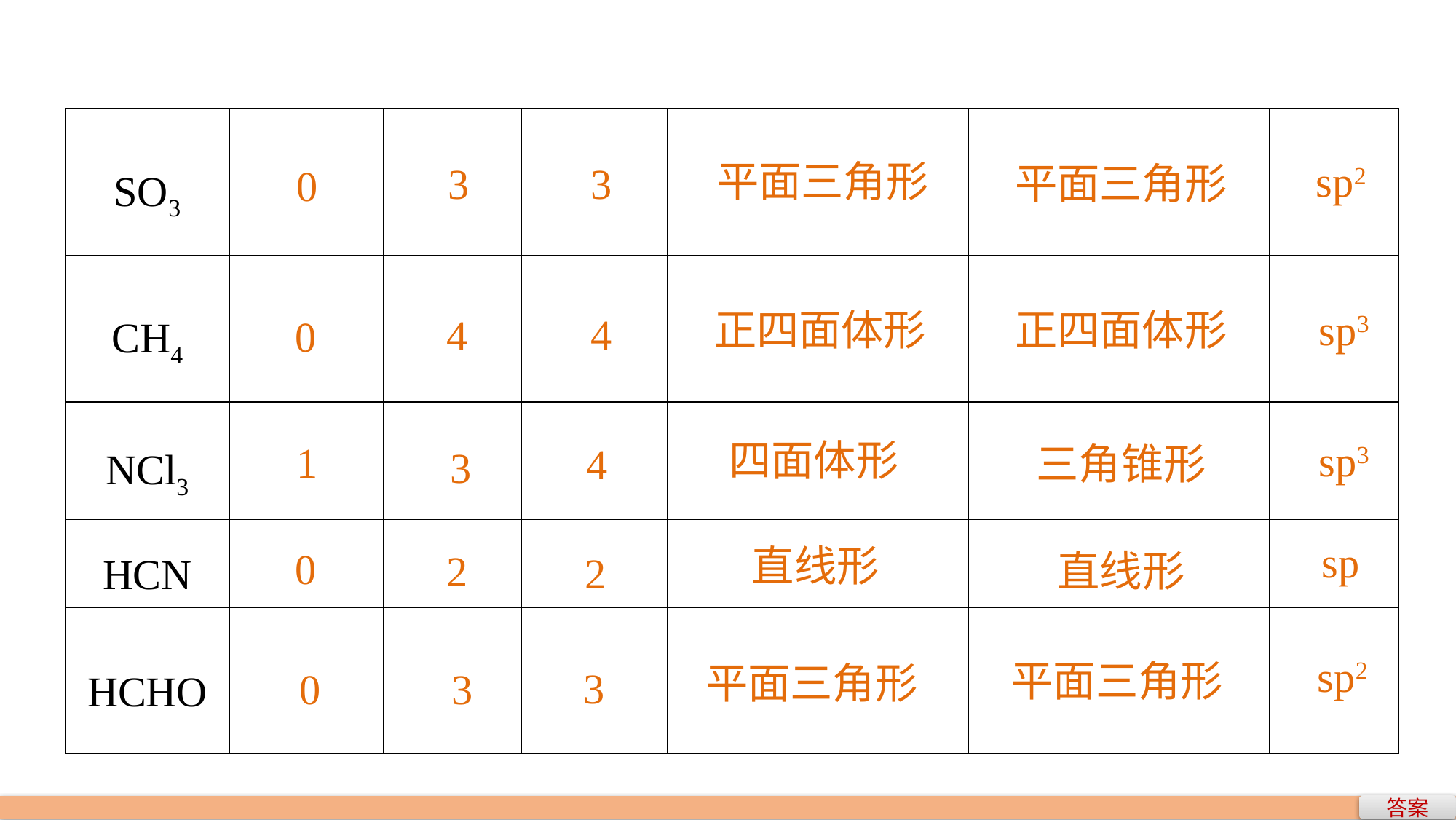

| SO3 |  |  |  |  |  |  |
| --- | --- | --- | --- | --- | --- | --- |
| CH4 |  |  |  |  |  |  |
| NCl3 |  |  |  |  |  |  |
| HCN |  |  |  |  |  |  |
| HCHO |  |  |  |  |  |  |
sp2
平面三角形
3
3
平面三角形
0
正四面体形
sp3
正四面体形
4
4
0
四面体形
sp3
1
4
三角锥形
3
sp
直线形
0
2
直线形
2
sp2
平面三角形
平面三角形
3
0
3
答案